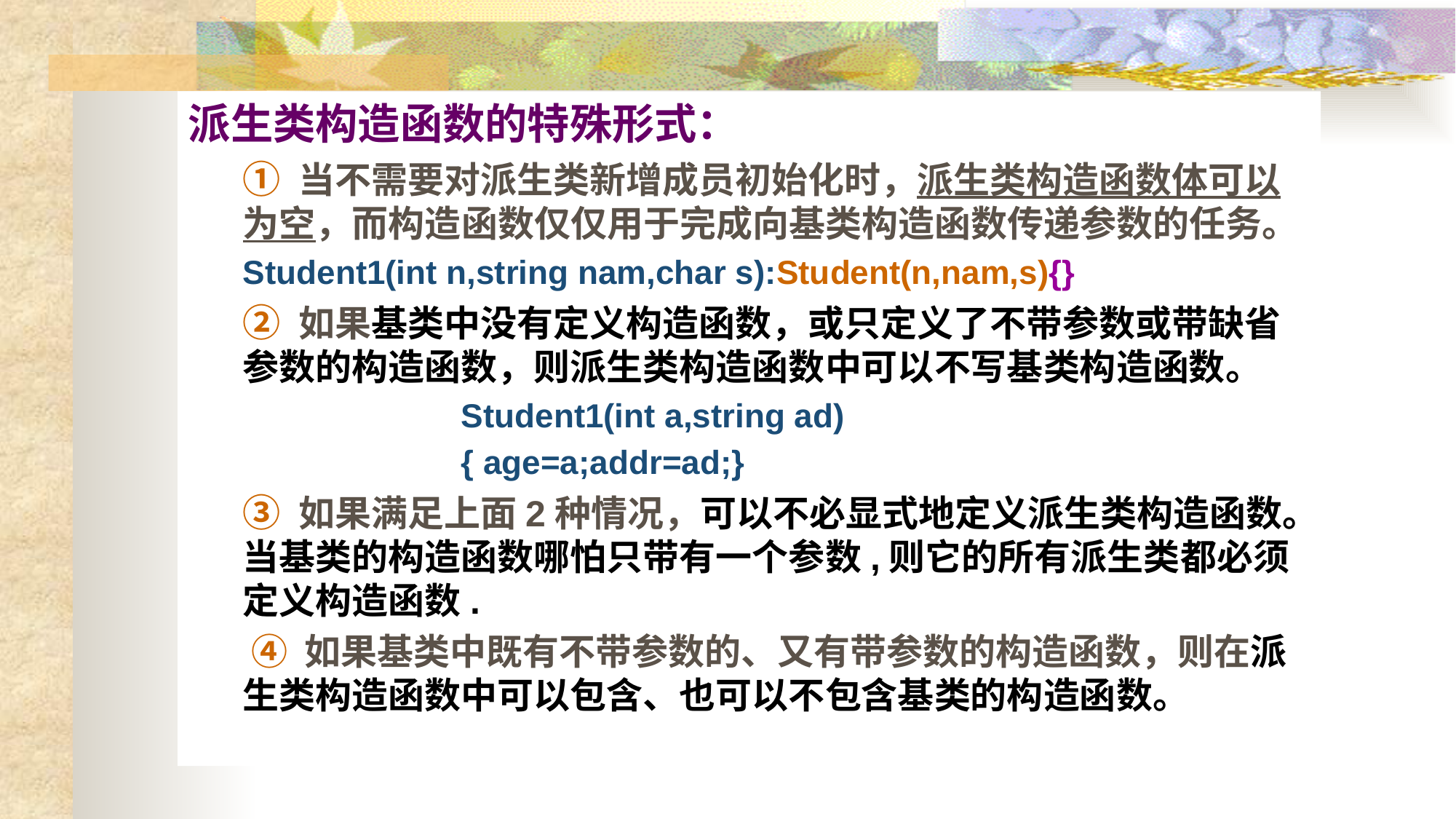

派生类构造函数的特殊形式：
	① 当不需要对派生类新增成员初始化时，派生类构造函数体可以为空，而构造函数仅仅用于完成向基类构造函数传递参数的任务。
	Student1(int n,string nam,char s):Student(n,nam,s){}
	② 如果基类中没有定义构造函数，或只定义了不带参数或带缺省参数的构造函数，则派生类构造函数中可以不写基类构造函数。
			Student1(int a,string ad)
			{ age=a;addr=ad;}
	③ 如果满足上面2种情况，可以不必显式地定义派生类构造函数。当基类的构造函数哪怕只带有一个参数,则它的所有派生类都必须定义构造函数.
	 ④ 如果基类中既有不带参数的、又有带参数的构造函数，则在派生类构造函数中可以包含、也可以不包含基类的构造函数。
21